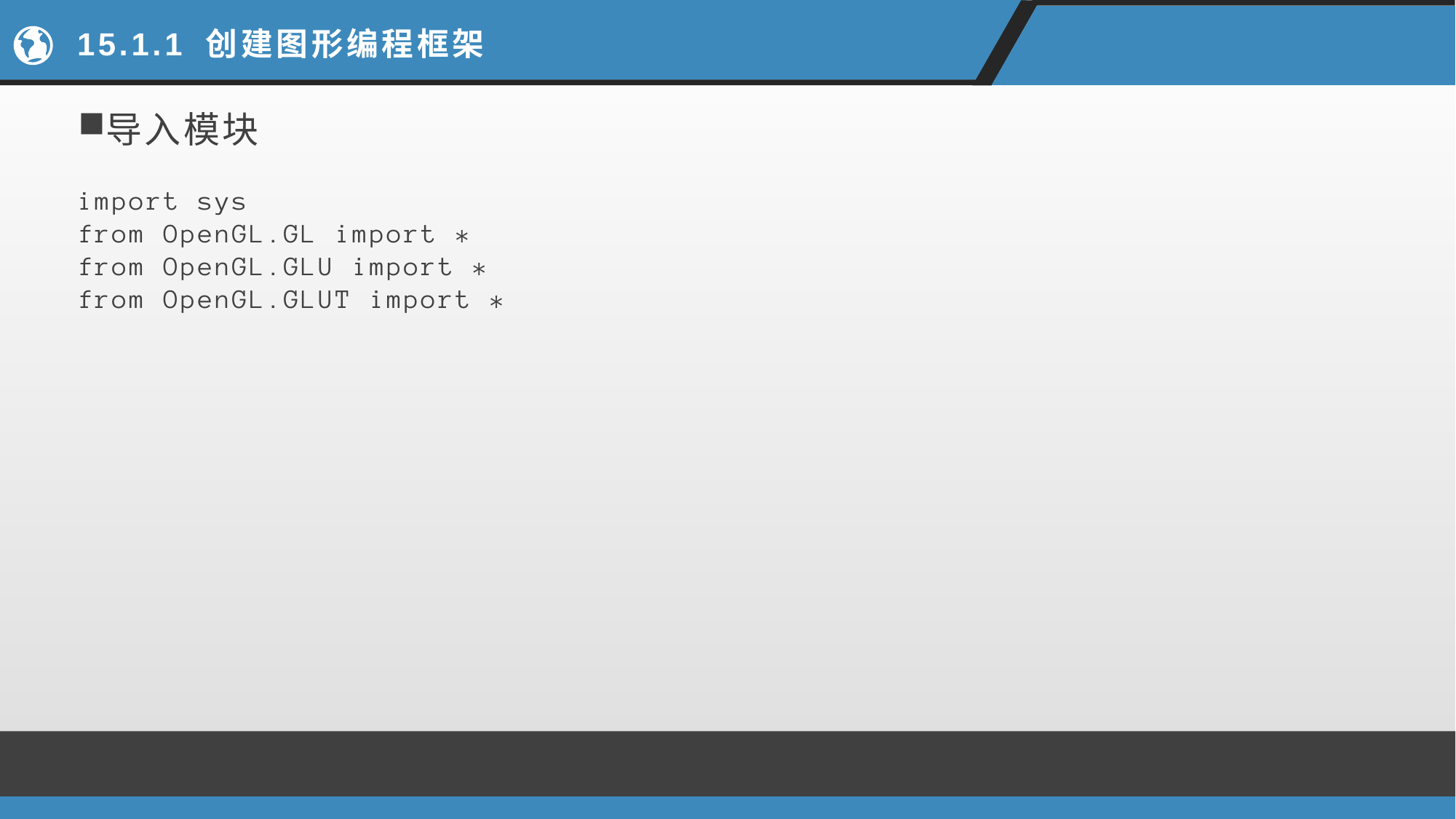

# 15.1.1 创建图形编程框架

导入模块

import sys
from OpenGL.GL import *
from OpenGL.GLU import *
from OpenGL.GLUT import *